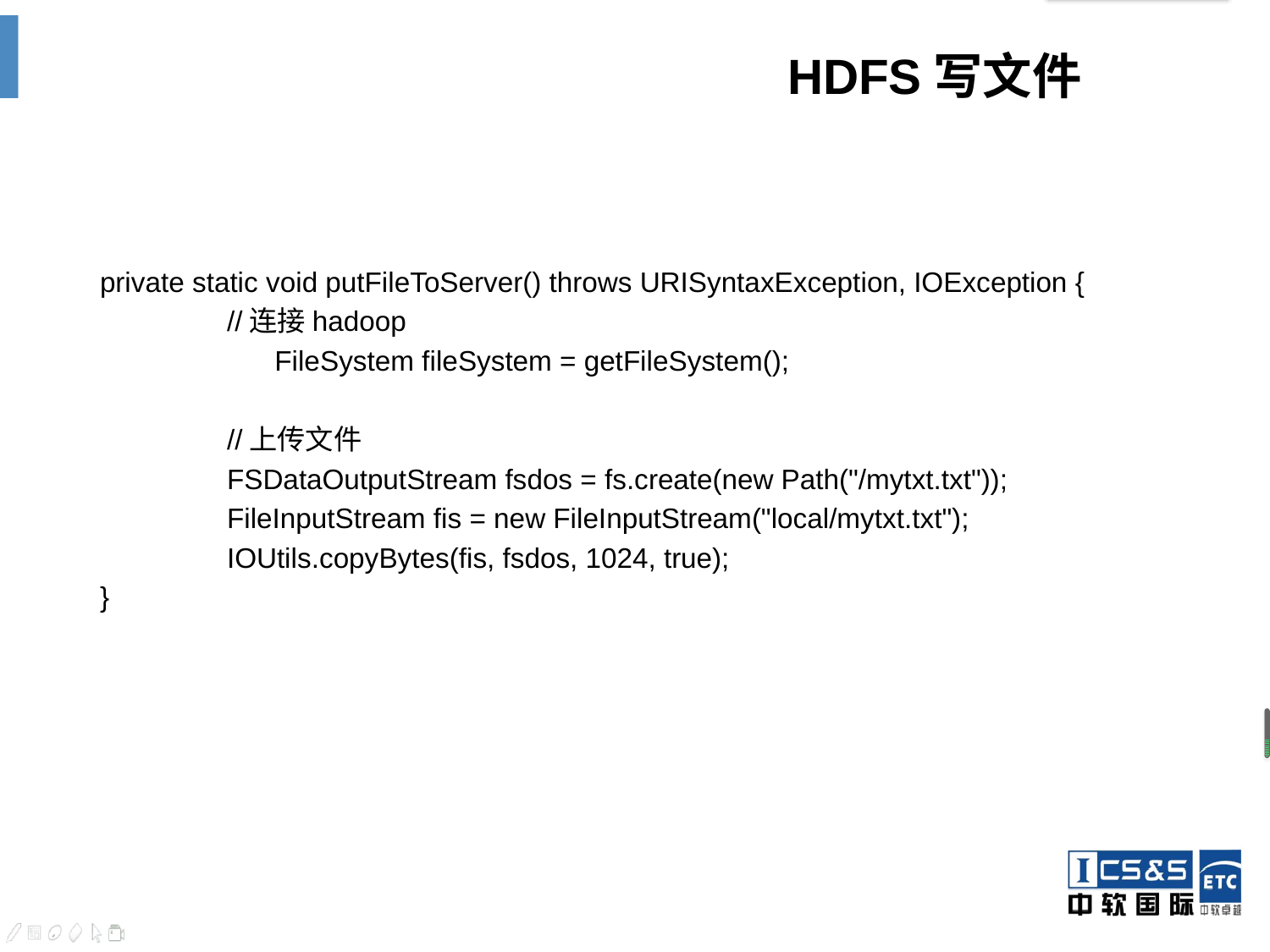

# HDFS写文件
private static void putFileToServer() throws URISyntaxException, IOException {
	//连接hadoop
		FileSystem fileSystem = getFileSystem();

	//上传文件
	FSDataOutputStream fsdos = fs.create(new Path("/mytxt.txt"));
	FileInputStream fis = new FileInputStream("local/mytxt.txt");
	IOUtils.copyBytes(fis, fsdos, 1024, true);
}